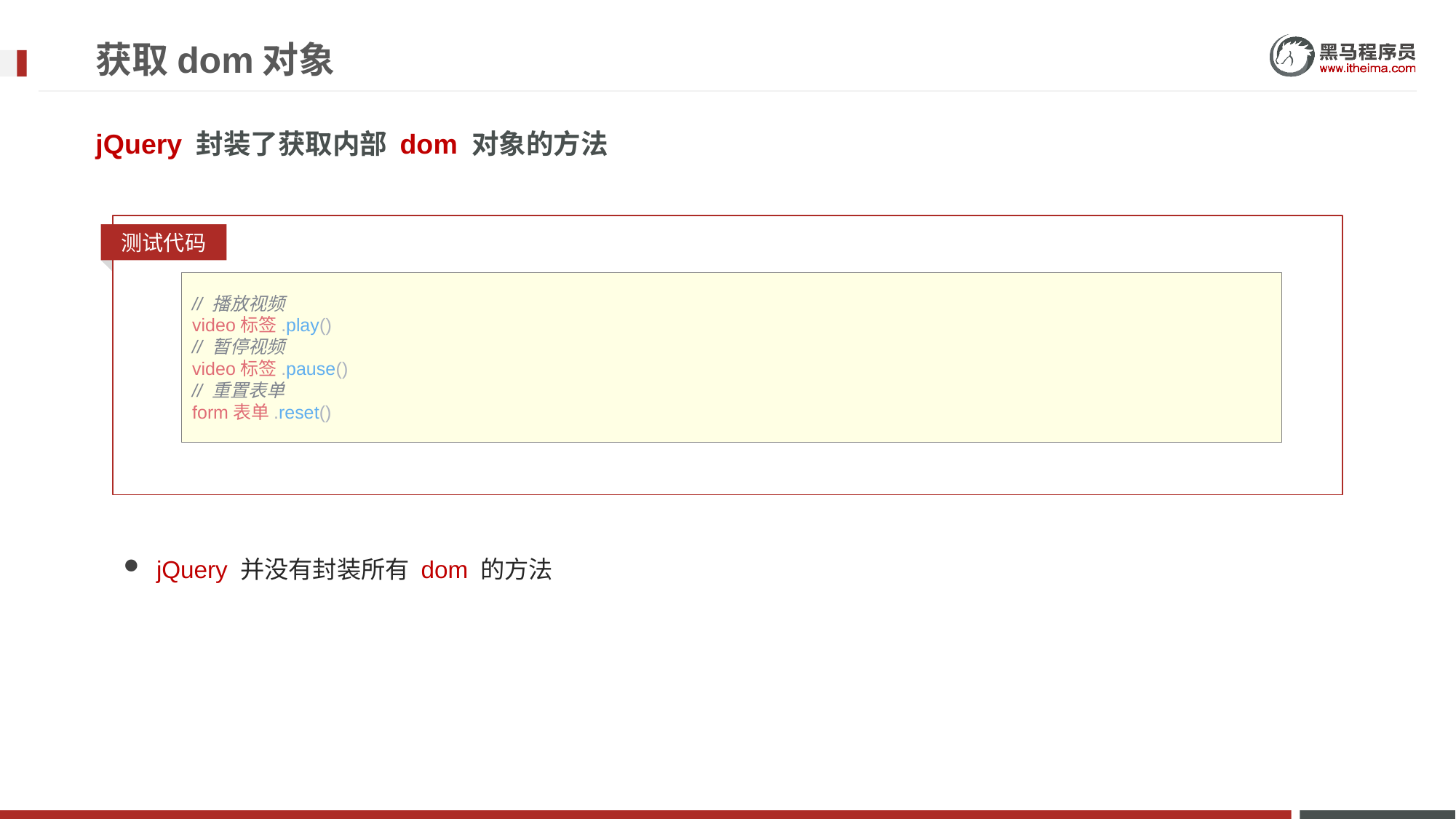

# 获取dom对象
jQuery 封装了获取内部 dom 对象的方法

测试代码

      // 播放视频
      video标签.play()
      // 暂停视频
      video标签.pause()
      // 重置表单
      form表单.reset()
jQuery 并没有封装所有 dom 的方法